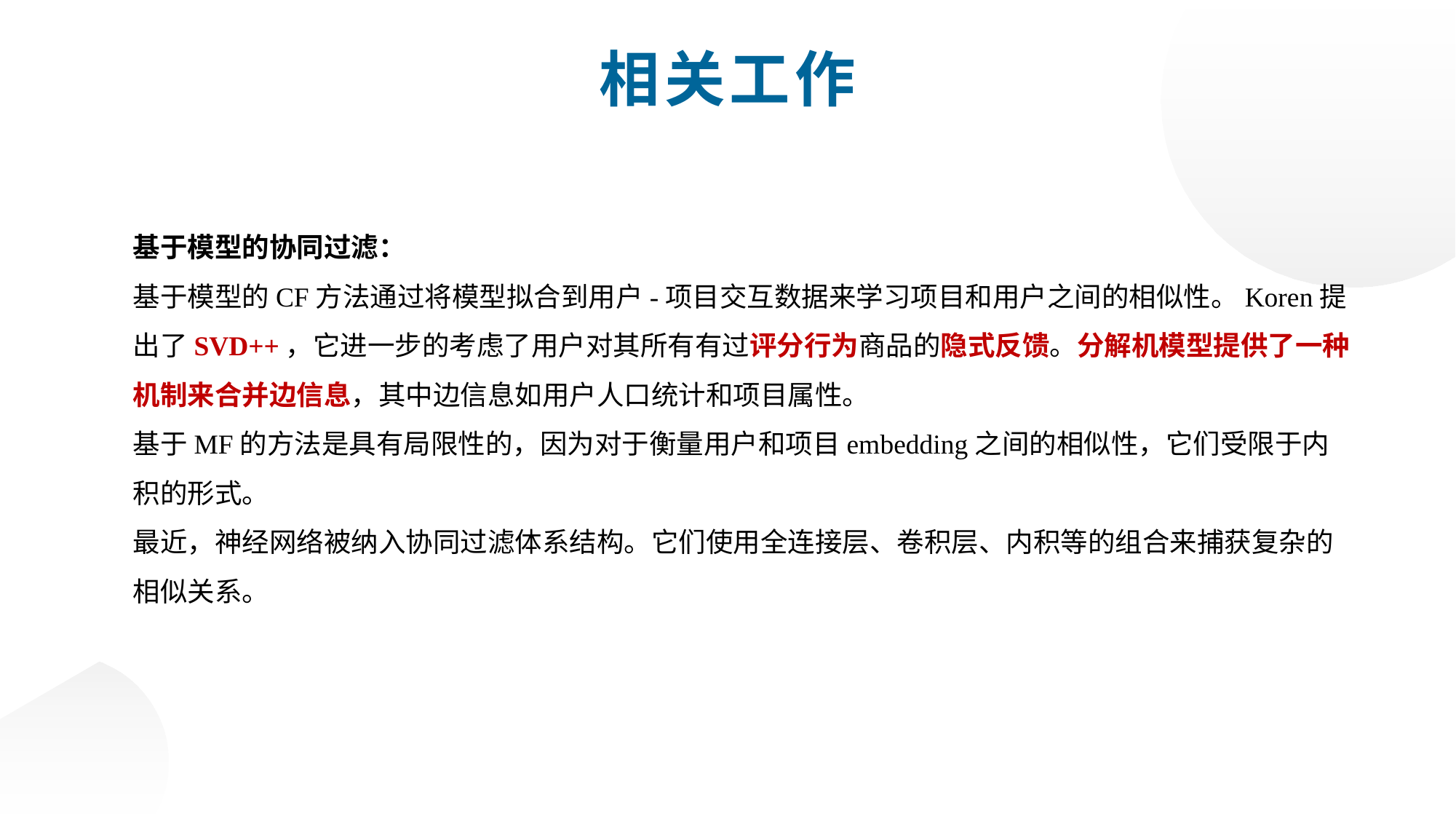

相关工作

基于模型的协同过滤：
基于模型的CF方法通过将模型拟合到用户-项目交互数据来学习项目和用户之间的相似性。Koren提出了SVD++，它进一步的考虑了用户对其所有有过评分行为商品的隐式反馈。分解机模型提供了一种机制来合并边信息，其中边信息如用户人口统计和项目属性。
基于MF的方法是具有局限性的，因为对于衡量用户和项目embedding之间的相似性，它们受限于内积的形式。
最近，神经网络被纳入协同过滤体系结构。它们使用全连接层、卷积层、内积等的组合来捕获复杂的相似关系。